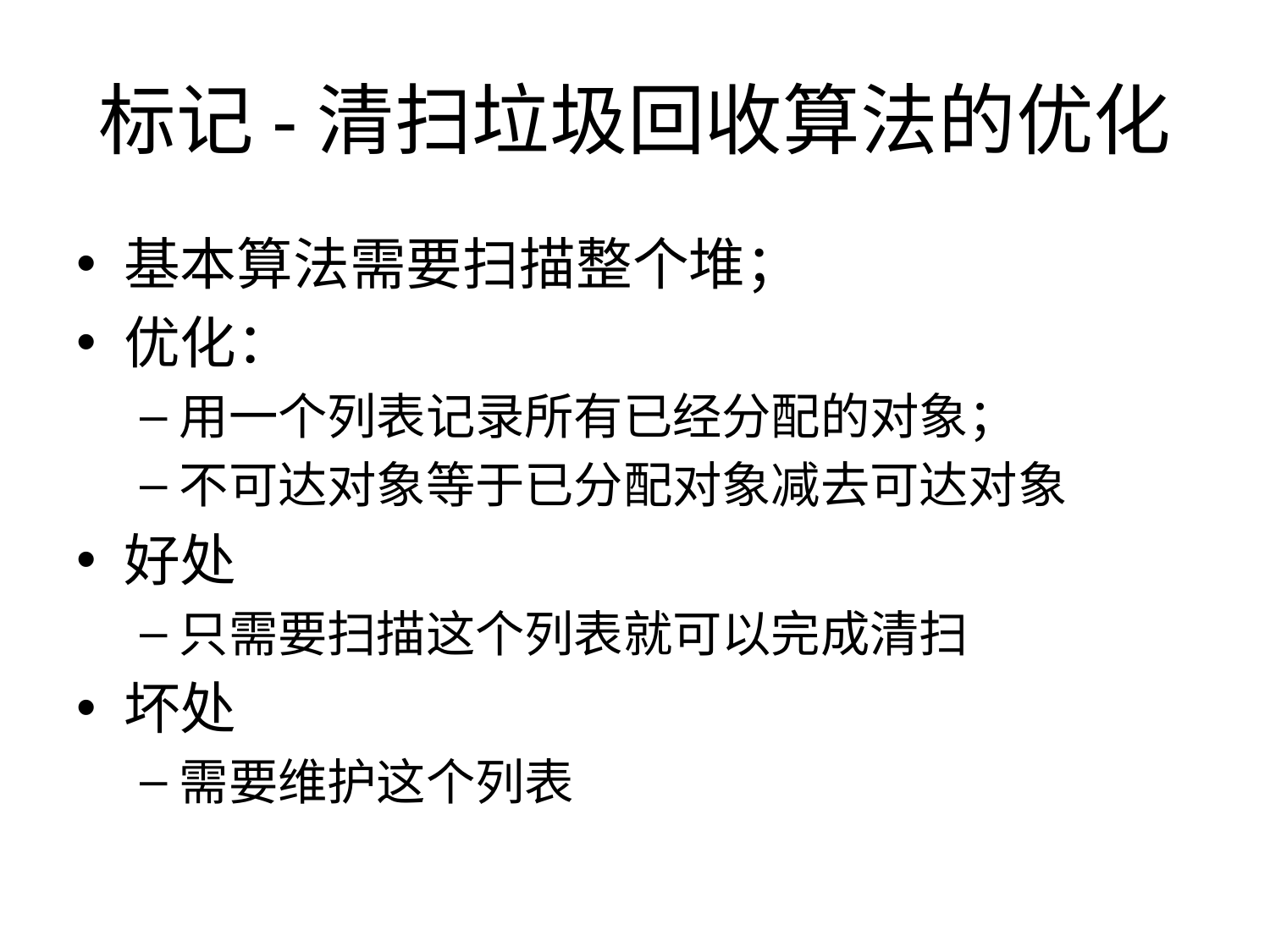

# 标记-清扫垃圾回收算法的优化
基本算法需要扫描整个堆；
优化：
用一个列表记录所有已经分配的对象；
不可达对象等于已分配对象减去可达对象
好处
只需要扫描这个列表就可以完成清扫
坏处
需要维护这个列表